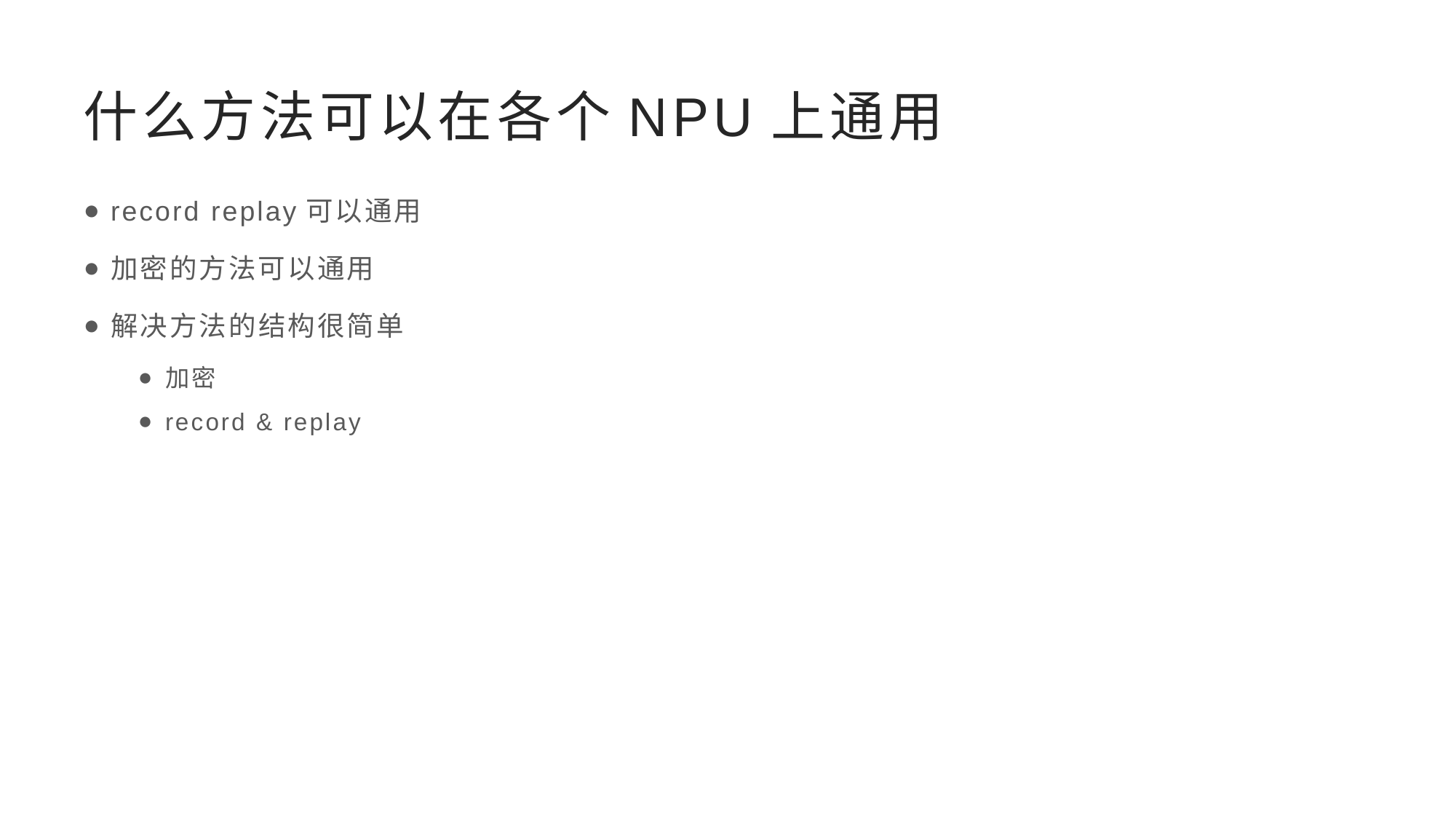

# 什么方法可以在各个NPU上通用
record replay可以通用
加密的方法可以通用
解决方法的结构很简单
加密
record & replay